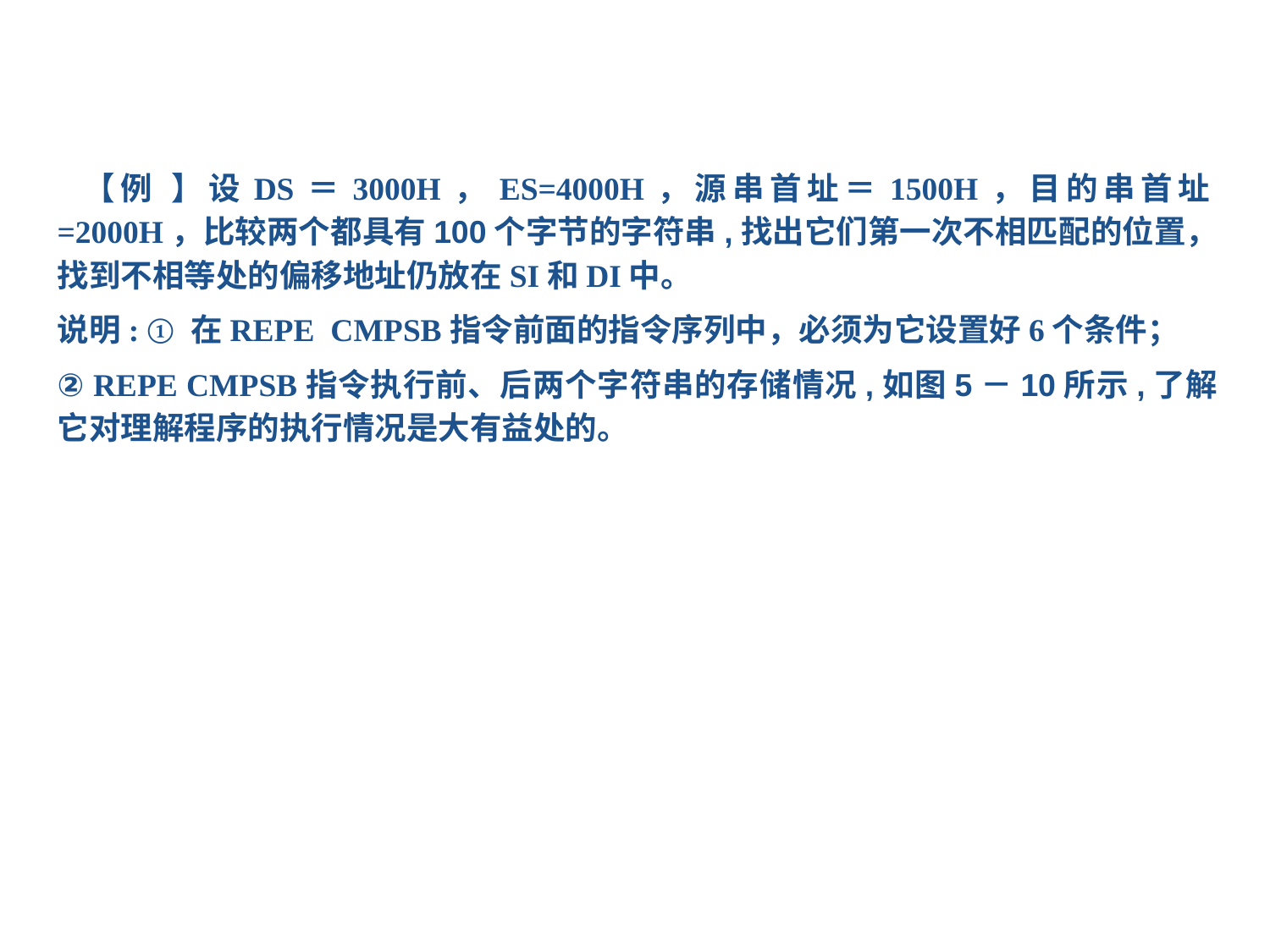

【例 】设DS＝3000H，ES=4000H，源串首址＝1500H，目的串首址=2000H，比较两个都具有100个字节的字符串,找出它们第一次不相匹配的位置，找到不相等处的偏移地址仍放在SI和DI中。
说明: ① 在REPE  CMPSB指令前面的指令序列中，必须为它设置好6个条件；
② REPE CMPSB指令执行前、后两个字符串的存储情况,如图5－10所示,了解它对理解程序的执行情况是大有益处的。